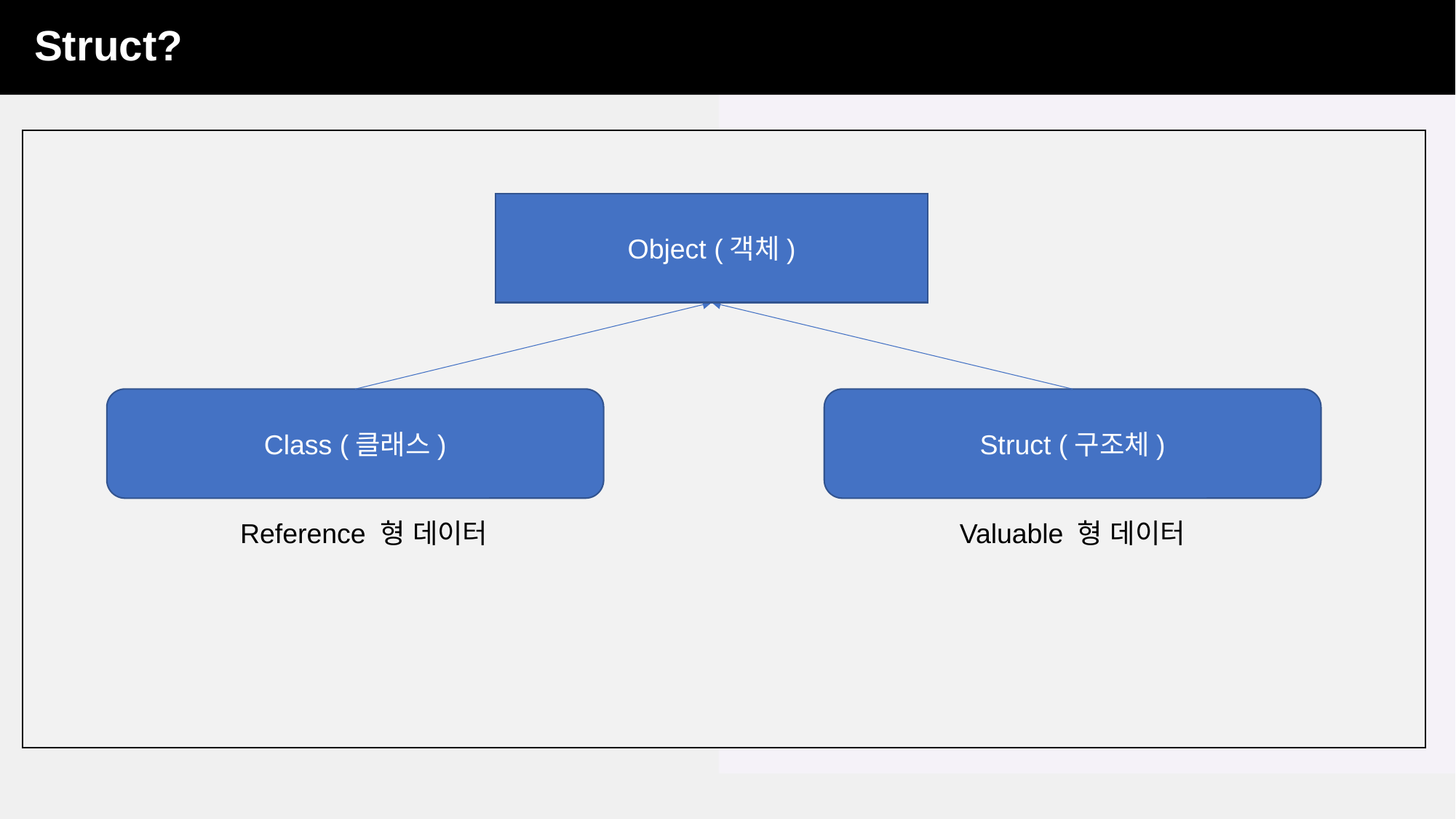

Struct?
Object (객체)
Class (클래스)
Struct (구조체)
Reference 형 데이터
Valuable 형 데이터